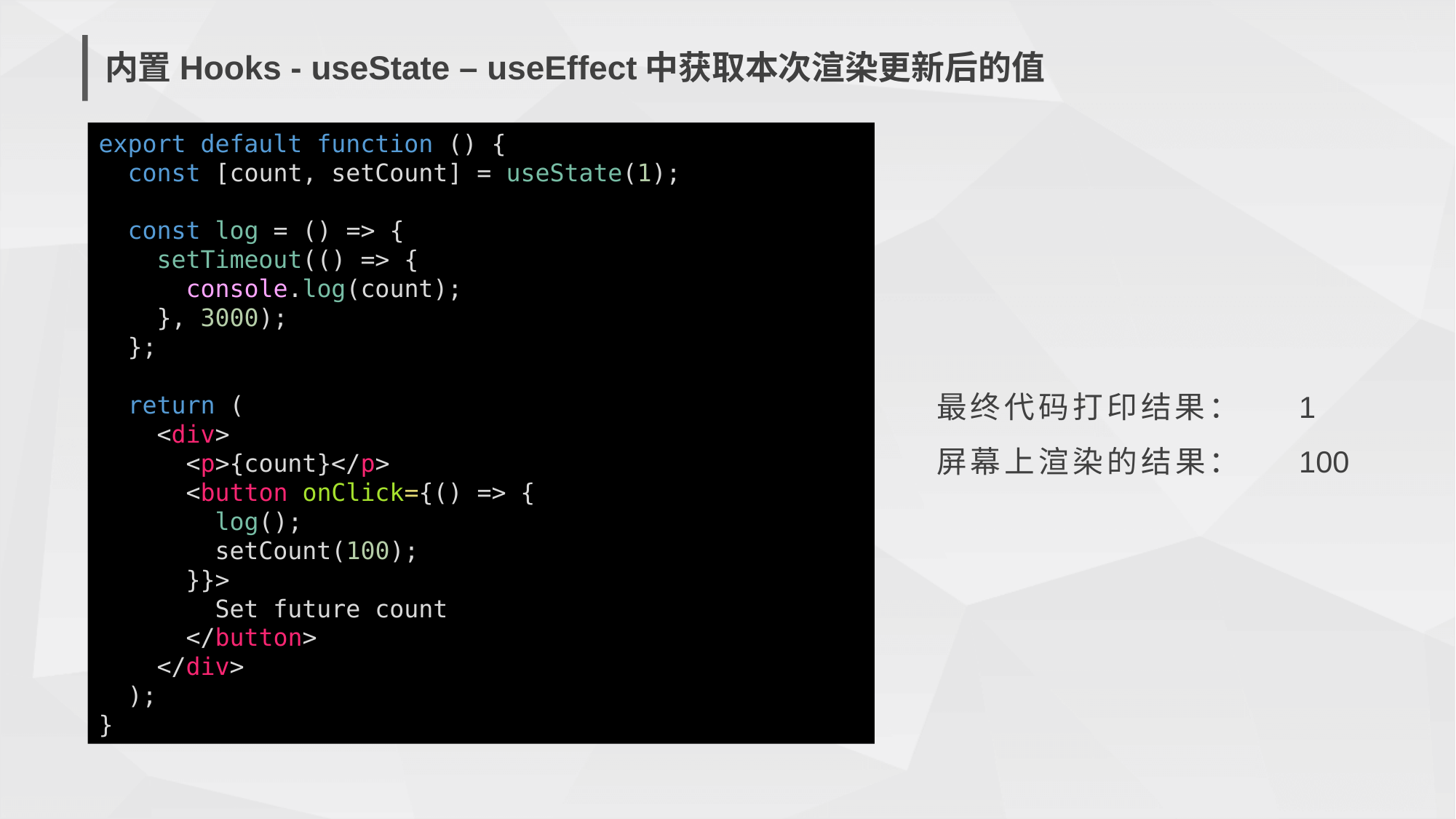

内置Hooks - useState – useEffect中获取本次渲染更新后的值
export default function () {
  const [count, setCount] = useState(1);
  const log = () => {
    setTimeout(() => {
      console.log(count);
    }, 3000);
  };
  return (
    <div>
      <p>{count}</p>
      <button onClick={() => {
        log();
        setCount(100);
      }}>
        Set future count
      </button>
    </div>
  );
}
最终代码打印结果：
屏幕上渲染的结果：
1
100